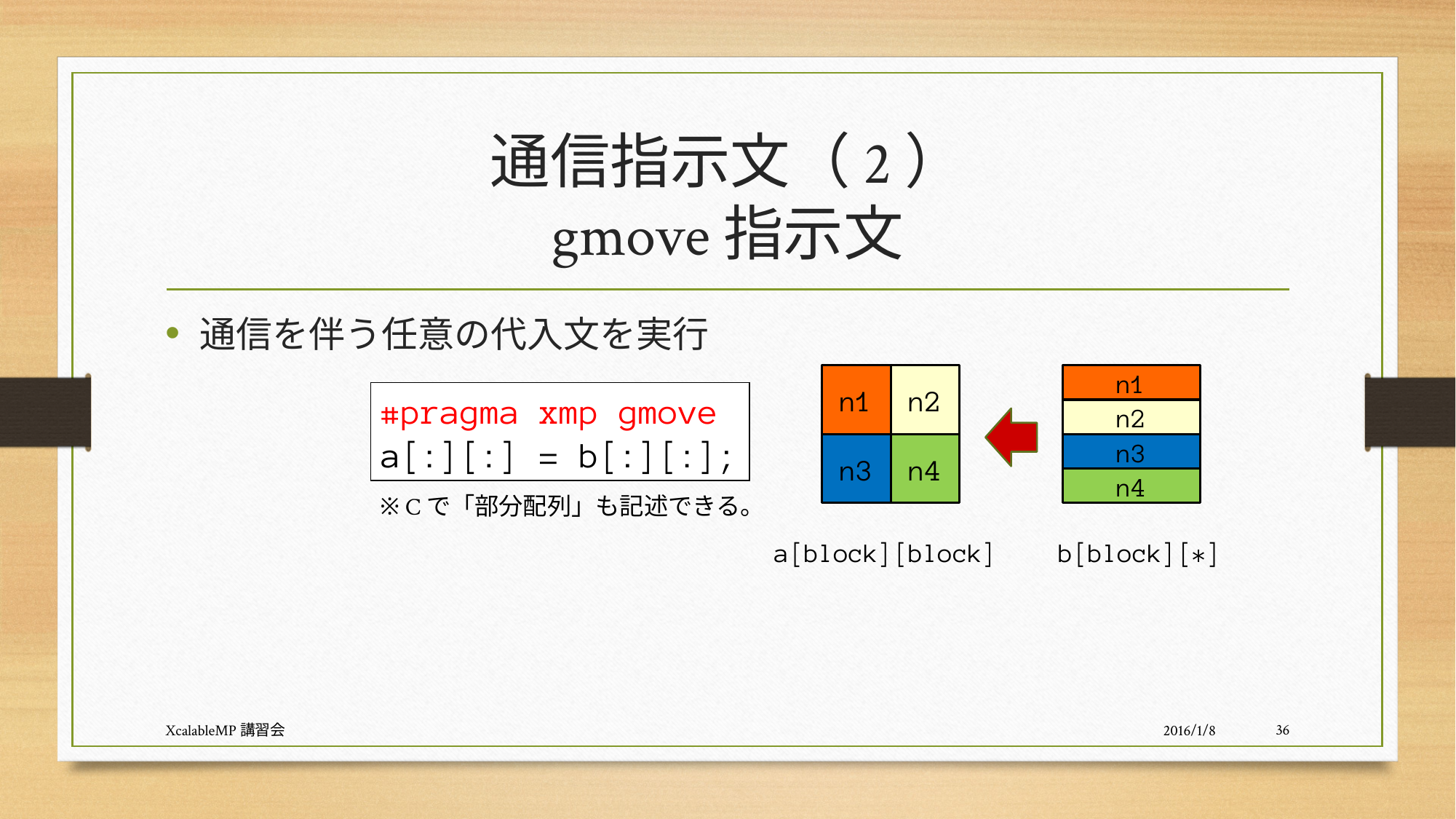

# 通信指示文（2） gmove指示文
通信を伴う任意の代入文を実行
n1
n2
n1
#pragma xmp gmove
a[:][:] = b[:][:];
n2

n3
n4
n3
n4
※ Cで「部分配列」も記述できる。
a[block][block]
b[block][*]
XcalableMP講習会
2016/1/8
36